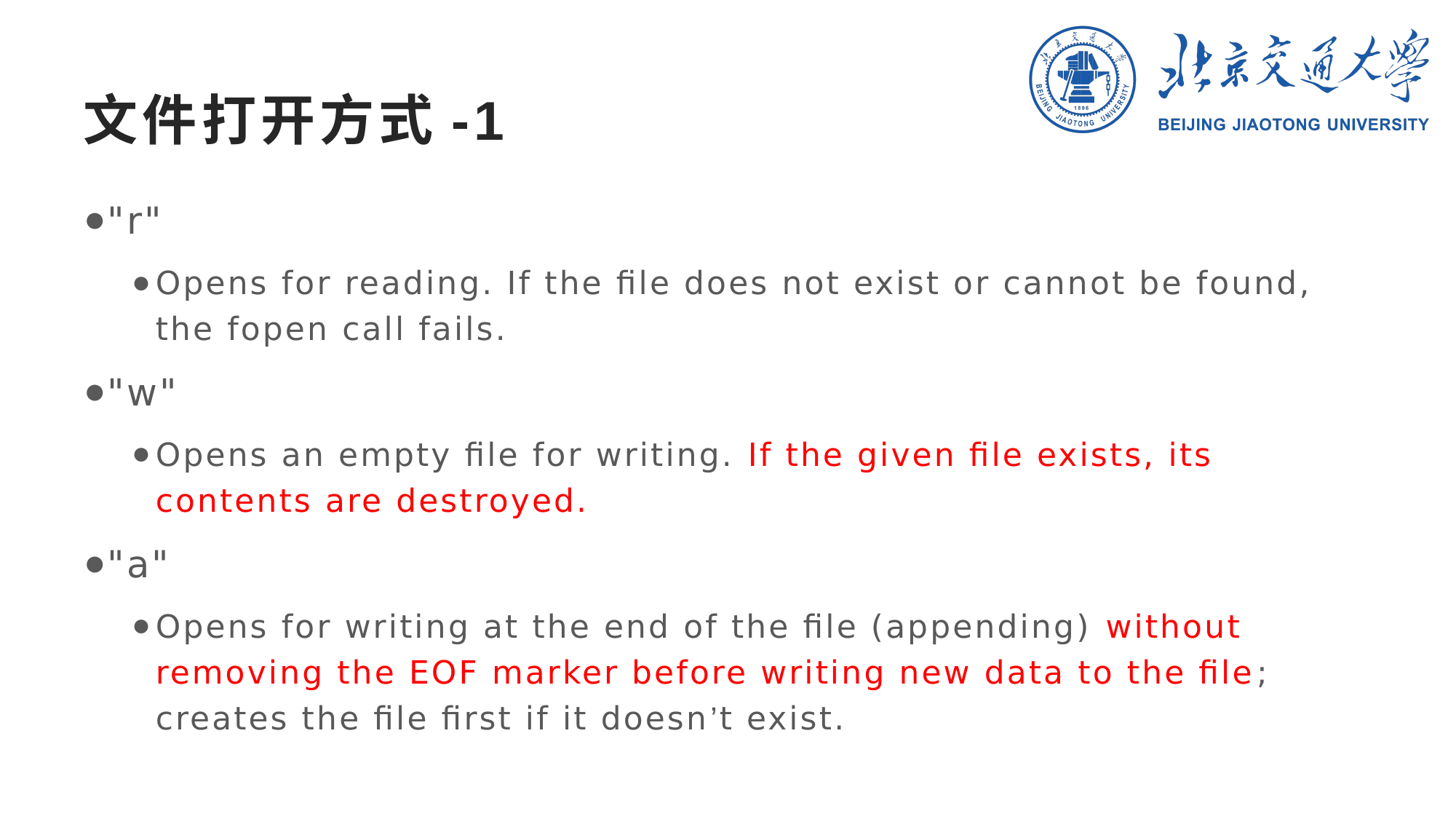

# 文件打开方式-1
"r"
Opens for reading. If the file does not exist or cannot be found, the fopen call fails.
"w"
Opens an empty file for writing. If the given file exists, its contents are destroyed.
"a"
Opens for writing at the end of the file (appending) without removing the EOF marker before writing new data to the file; creates the file first if it doesn’t exist.